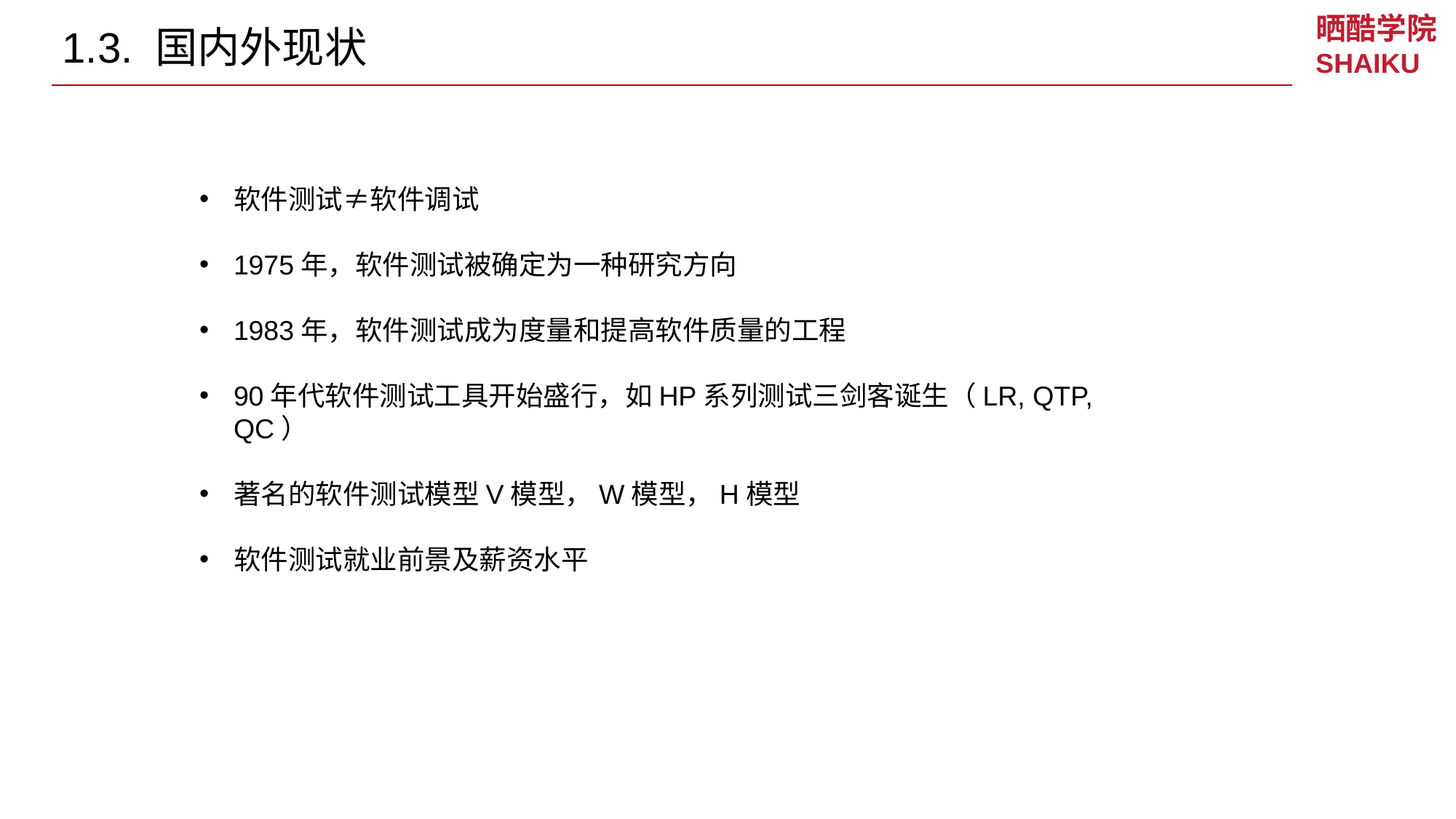

1.3. 国内外现状
软件测试≠软件调试

1975年，软件测试被确定为一种研究方向

1983年，软件测试成为度量和提高软件质量的工程

90年代软件测试工具开始盛行，如HP系列测试三剑客诞生（LR, QTP, QC）

著名的软件测试模型V模型，W模型，H模型

软件测试就业前景及薪资水平